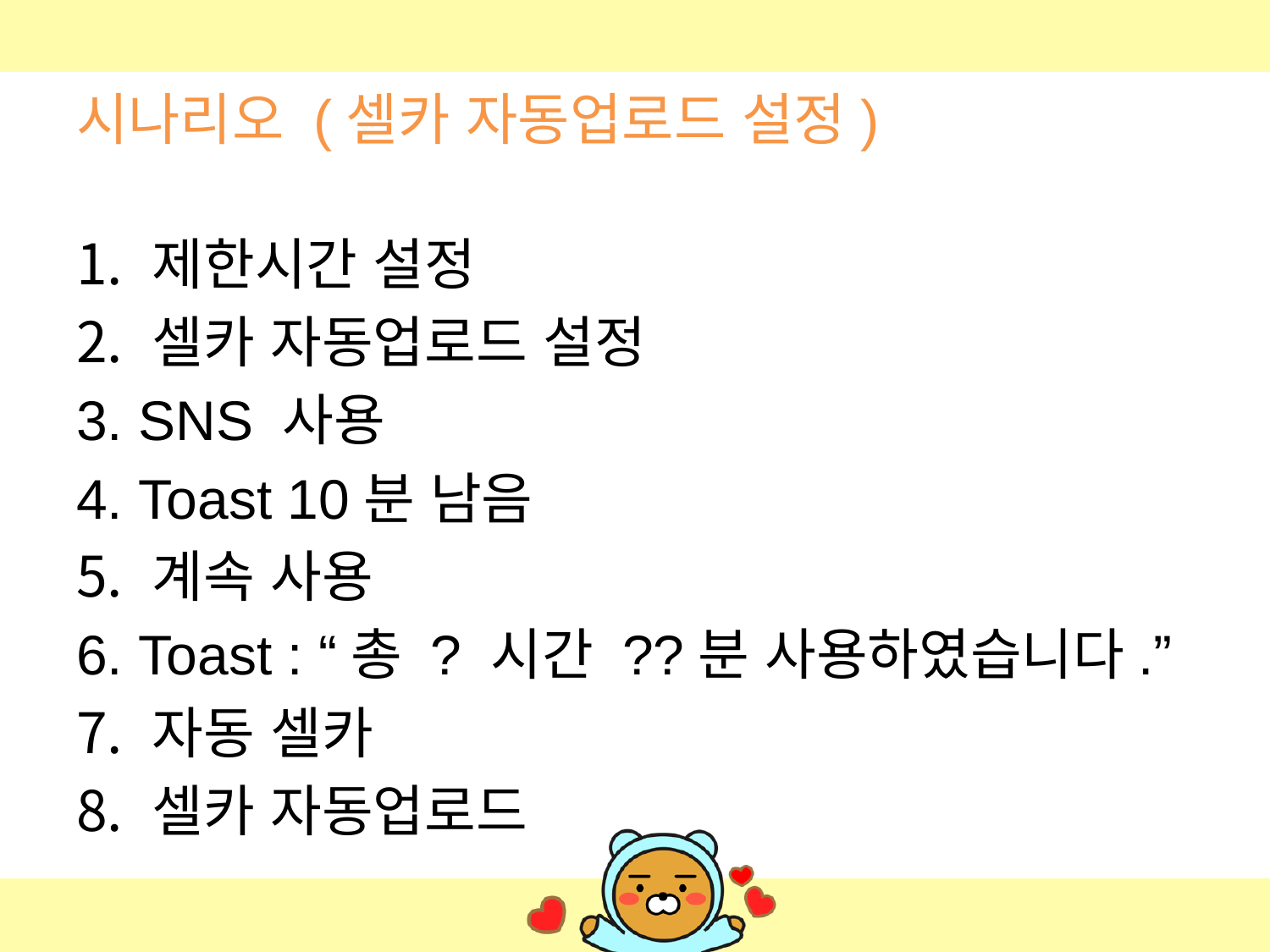

# 시나리오 (셀카 자동업로드 설정)
 제한시간 설정
 셀카 자동업로드 설정
 SNS 사용
 Toast 10분 남음
 계속 사용
 Toast : “총 ? 시간 ??분 사용하였습니다.”
 자동 셀카
 셀카 자동업로드